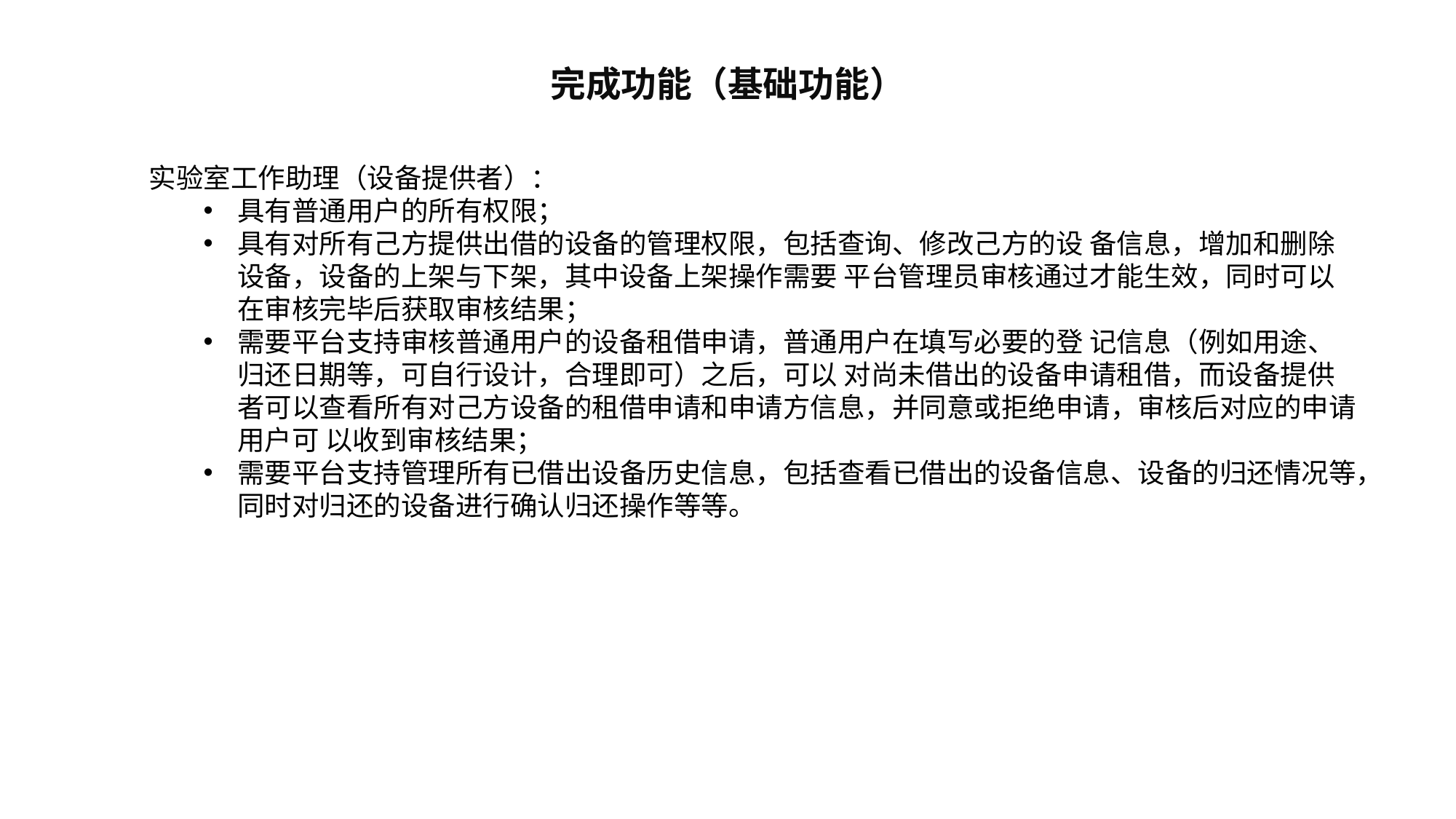

完成功能（基础功能）
实验室工作助理（设备提供者）：
具有普通用户的所有权限；
具有对所有己方提供出借的设备的管理权限，包括查询、修改己方的设 备信息，增加和删除设备，设备的上架与下架，其中设备上架操作需要 平台管理员审核通过才能生效，同时可以在审核完毕后获取审核结果；
需要平台支持审核普通用户的设备租借申请，普通用户在填写必要的登 记信息（例如用途、归还日期等，可自行设计，合理即可）之后，可以 对尚未借出的设备申请租借，而设备提供者可以查看所有对己方设备的租借申请和申请方信息，并同意或拒绝申请，审核后对应的申请用户可 以收到审核结果；
需要平台支持管理所有已借出设备历史信息，包括查看已借出的设备信息、设备的归还情况等，同时对归还的设备进行确认归还操作等等。